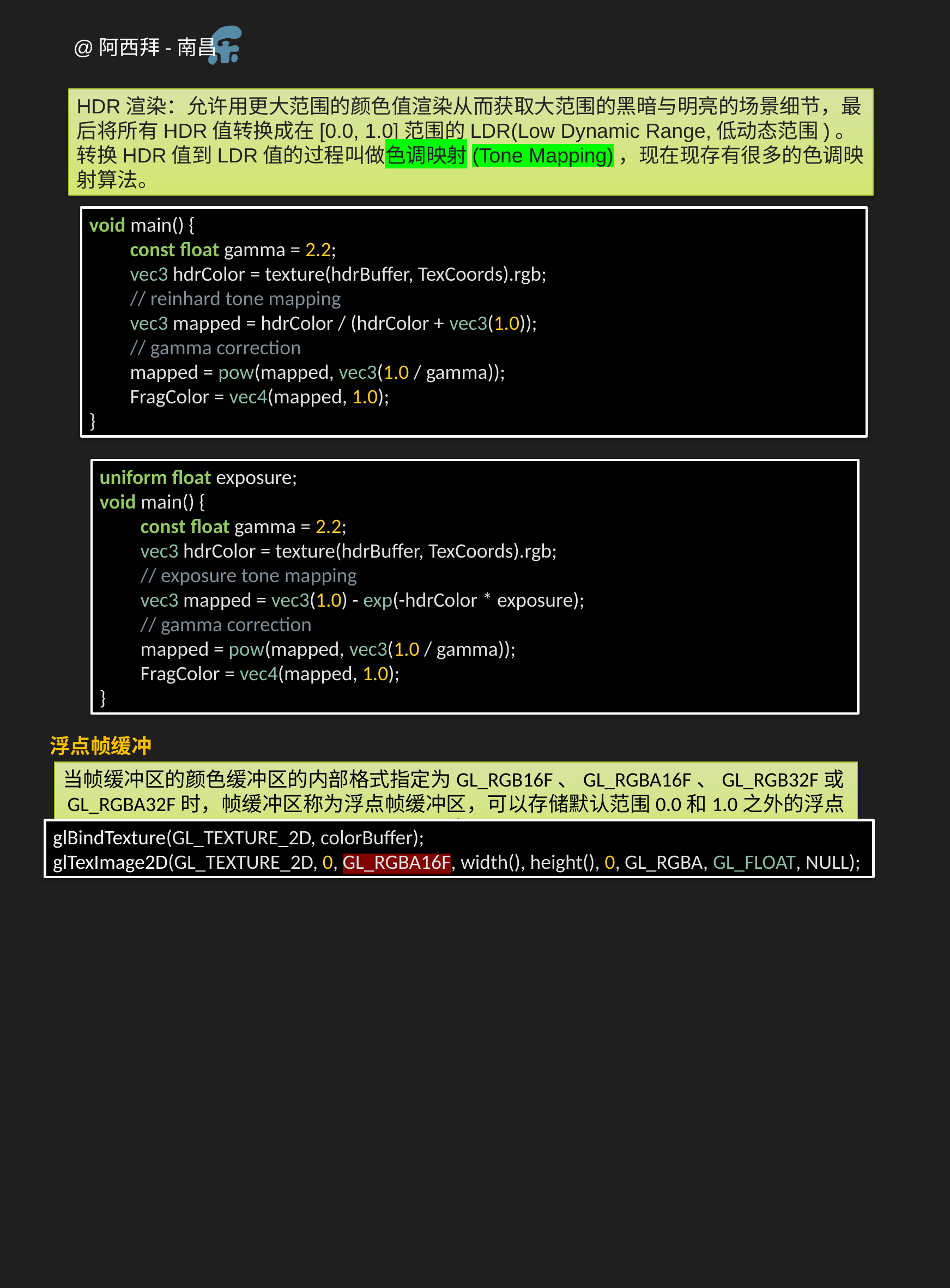

HDR渲染：允许用更大范围的颜色值渲染从而获取大范围的黑暗与明亮的场景细节，最后将所有HDR值转换成在[0.0, 1.0]范围的LDR(Low Dynamic Range,低动态范围)。转换HDR值到LDR值的过程叫做色调映射(Tone Mapping)，现在现存有很多的色调映射算法。
void main() {
const float gamma = 2.2;
vec3 hdrColor = texture(hdrBuffer, TexCoords).rgb;
// reinhard tone mapping
vec3 mapped = hdrColor / (hdrColor + vec3(1.0));
// gamma correction
mapped = pow(mapped, vec3(1.0 / gamma));
FragColor = vec4(mapped, 1.0);
}
uniform float exposure;
void main() {
const float gamma = 2.2;
vec3 hdrColor = texture(hdrBuffer, TexCoords).rgb;
// exposure tone mapping
vec3 mapped = vec3(1.0) - exp(-hdrColor * exposure);
// gamma correction
mapped = pow(mapped, vec3(1.0 / gamma));
FragColor = vec4(mapped, 1.0);
}
浮点帧缓冲
当帧缓冲区的颜色缓冲区的内部格式指定为GL_RGB16F、GL_RGBA16F、GL_RGB32F或GL_RGBA32F时，帧缓冲区称为浮点帧缓冲区，可以存储默认范围0.0和1.0之外的浮点值
glBindTexture(GL_TEXTURE_2D, colorBuffer);
glTexImage2D(GL_TEXTURE_2D, 0, GL_RGBA16F, width(), height(), 0, GL_RGBA, GL_FLOAT, NULL);